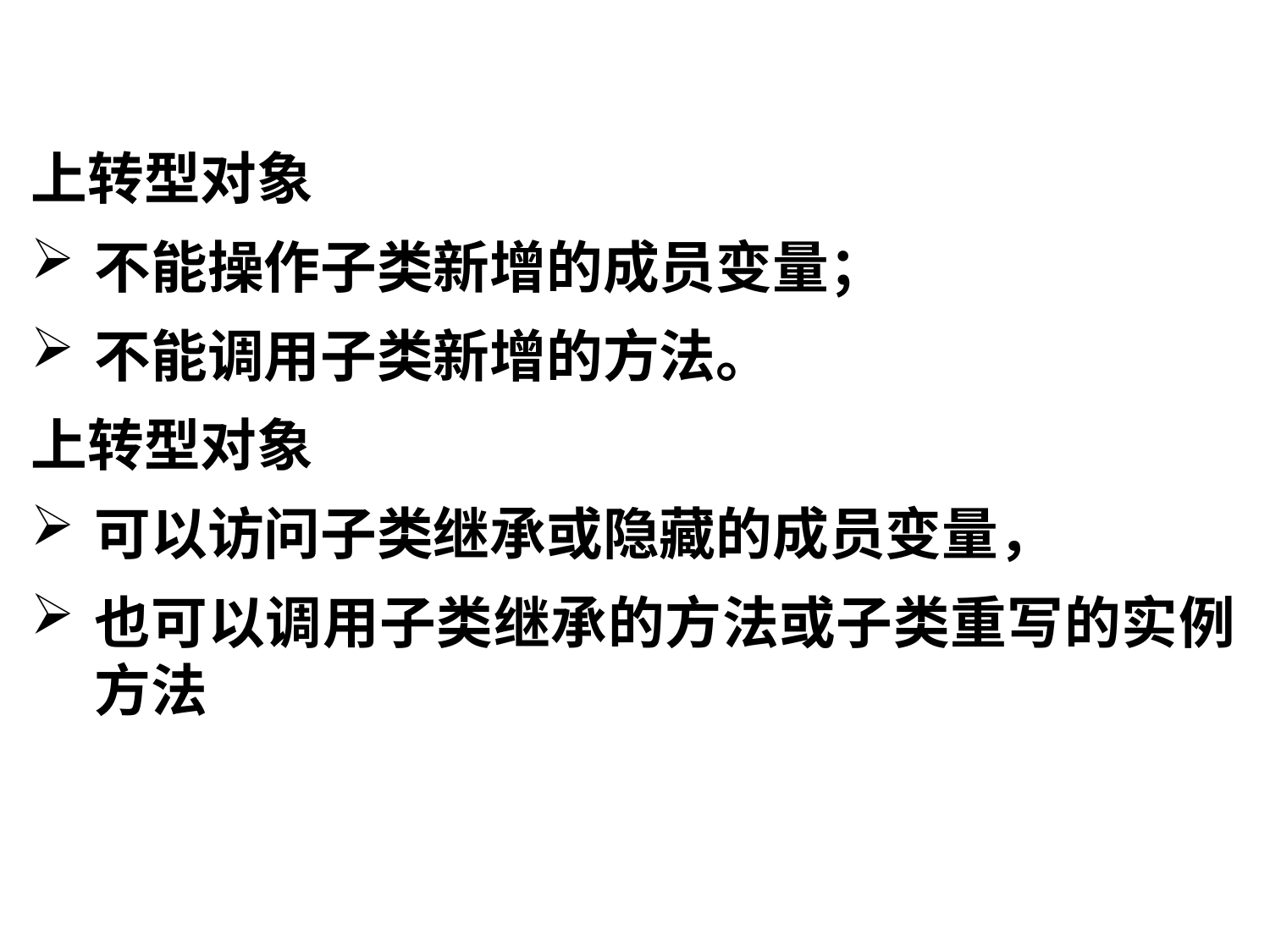

上转型对象
不能操作子类新增的成员变量；
不能调用子类新增的方法。
上转型对象
可以访问子类继承或隐藏的成员变量，
也可以调用子类继承的方法或子类重写的实例方法